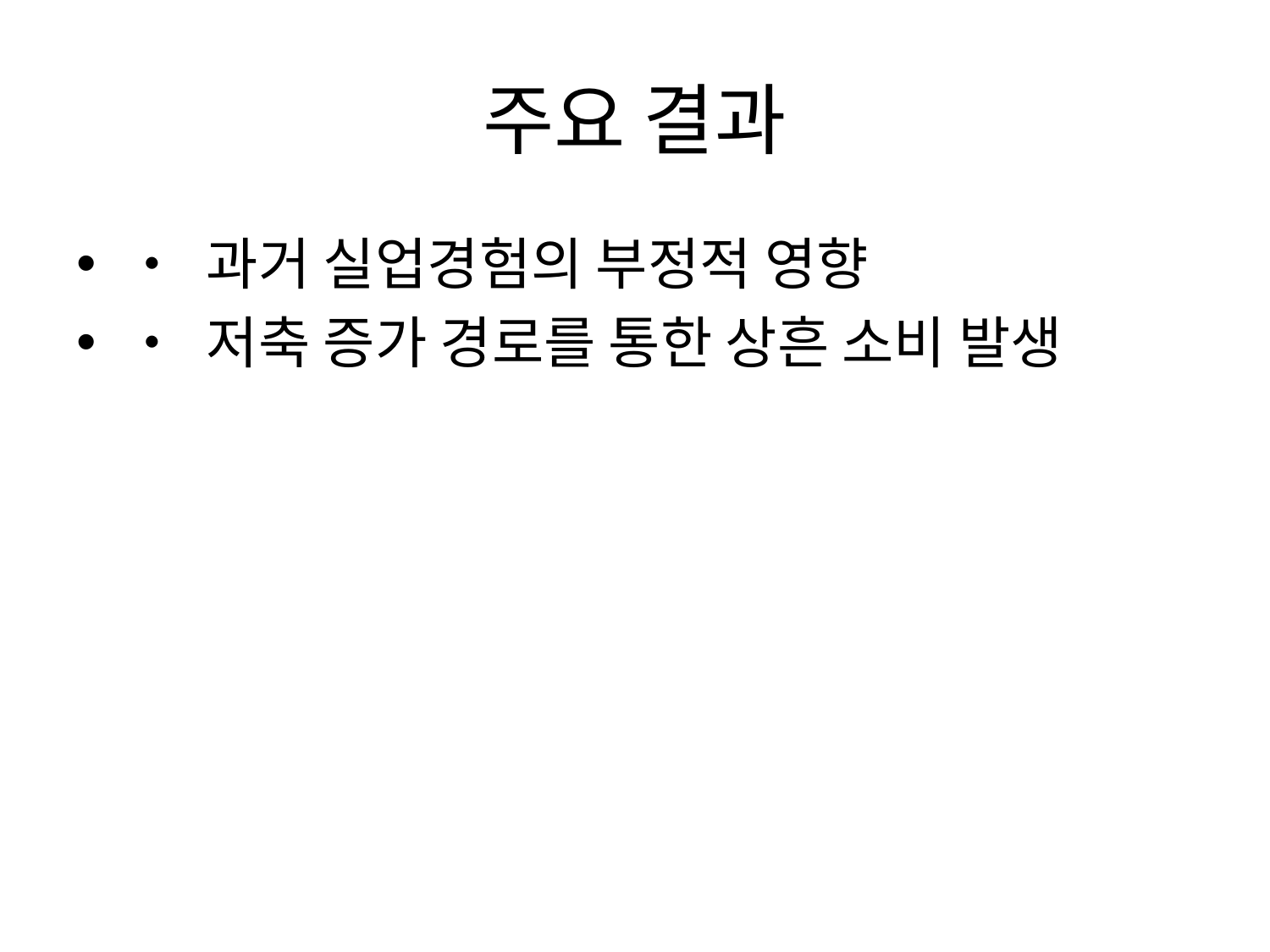

# 주요 결과
• 과거 실업경험의 부정적 영향
• 저축 증가 경로를 통한 상흔 소비 발생